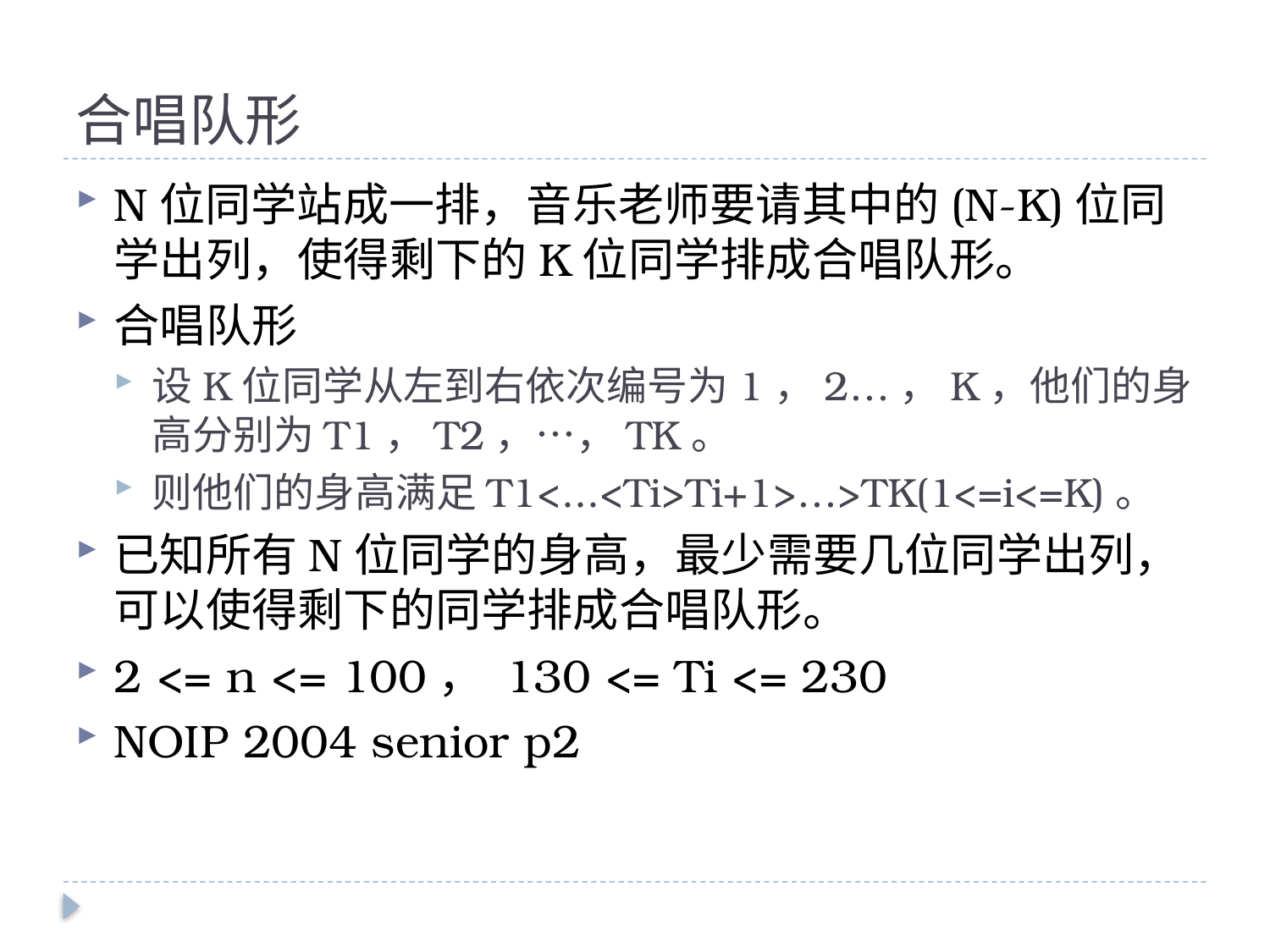

# 合唱队形
N位同学站成一排，音乐老师要请其中的(N-K)位同学出列，使得剩下的K位同学排成合唱队形。
合唱队形
设K位同学从左到右依次编号为1，2…，K，他们的身高分别为T1，T2，…，TK。
则他们的身高满足T1<...<Ti>Ti+1>…>TK(1<=i<=K)。
已知所有N位同学的身高，最少需要几位同学出列，可以使得剩下的同学排成合唱队形。
2 <= n <= 100， 130 <= Ti <= 230
NOIP 2004 senior p2